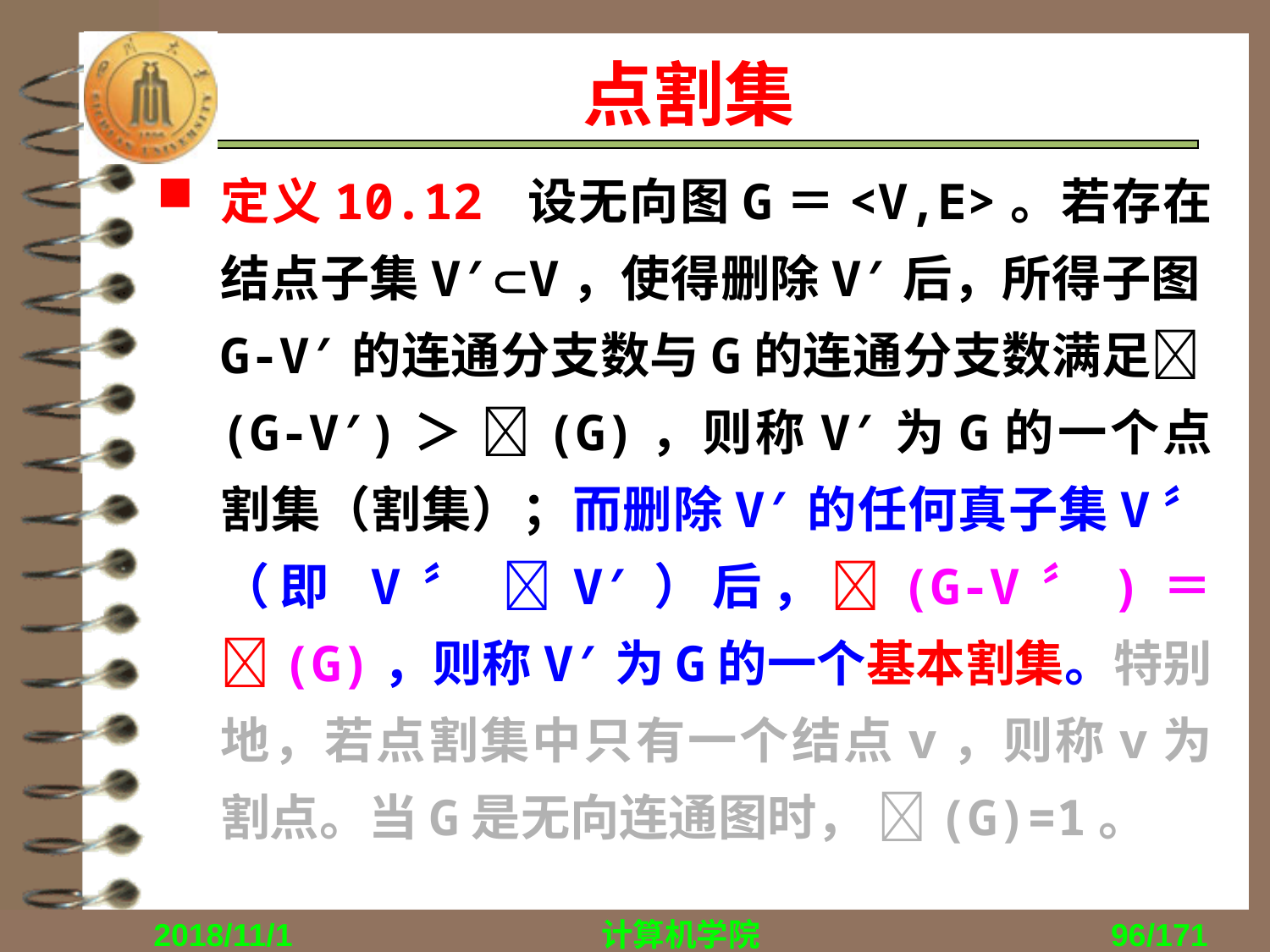

# 点割集
定义10.12 设无向图G＝<V,E>。若存在结点子集V′⊂V，使得删除V′后，所得子图G-V′的连通分支数与G的连通分支数满足ω(G-V′)＞ ω(G)，则称V′为G的一个点割集（割集）；而删除V′的任何真子集V〞（即 V〞 ⊂V′）后，ω(G-V〞)＝ω(G)，则称V′为G的一个基本割集。特别地，若点割集中只有一个结点v，则称v为割点。当G是无向连通图时， ω(G)=1。
2018/11/1
计算机学院
96/171